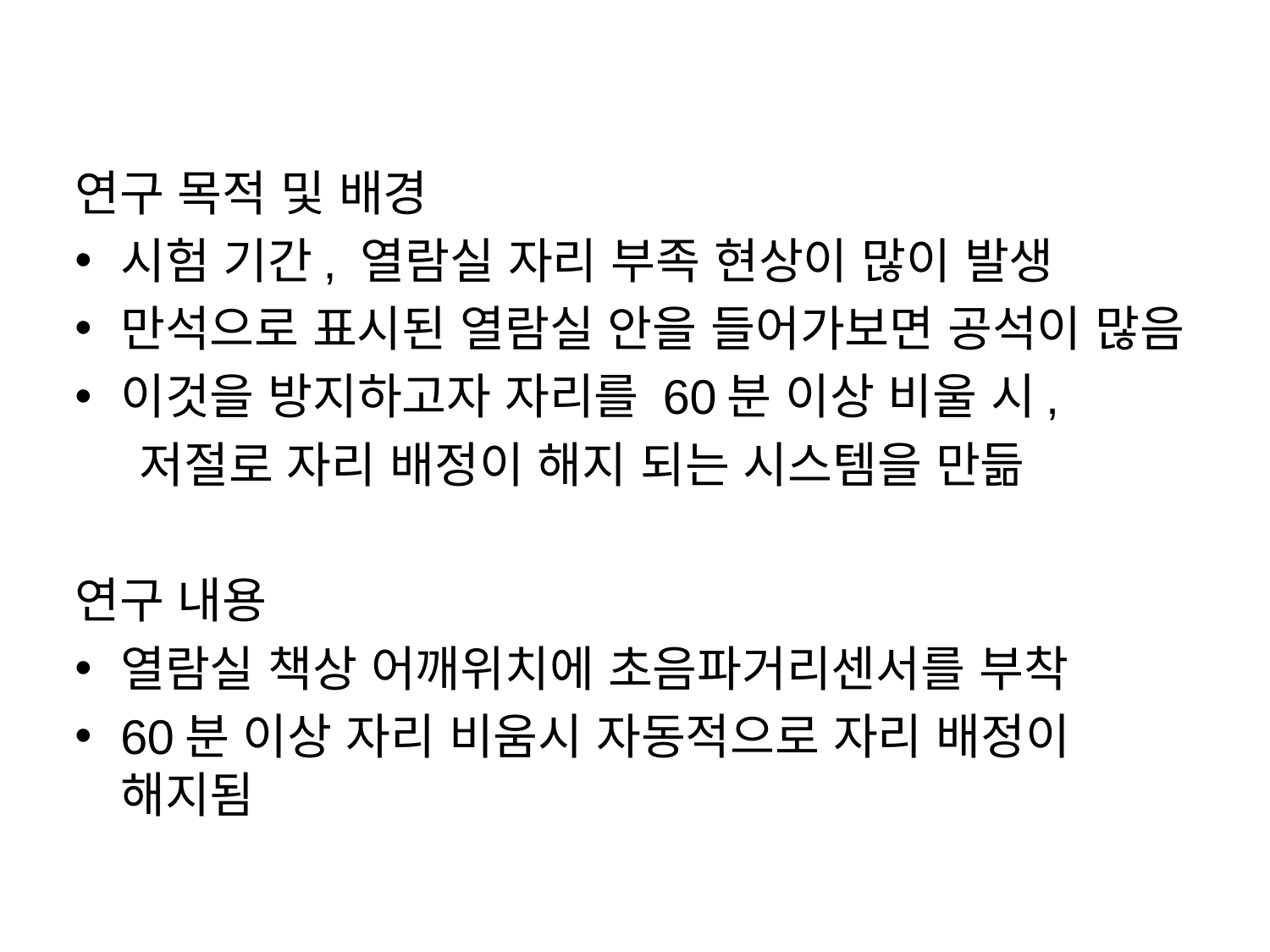

연구 목적 및 배경
시험 기간, 열람실 자리 부족 현상이 많이 발생
만석으로 표시된 열람실 안을 들어가보면 공석이 많음
이것을 방지하고자 자리를 60분 이상 비울 시,
    저절로 자리 배정이 해지 되는 시스템을 만듦

연구 내용
열람실 책상 어깨위치에 초음파거리센서를 부착
60분 이상 자리 비움시 자동적으로 자리 배정이 해지됨